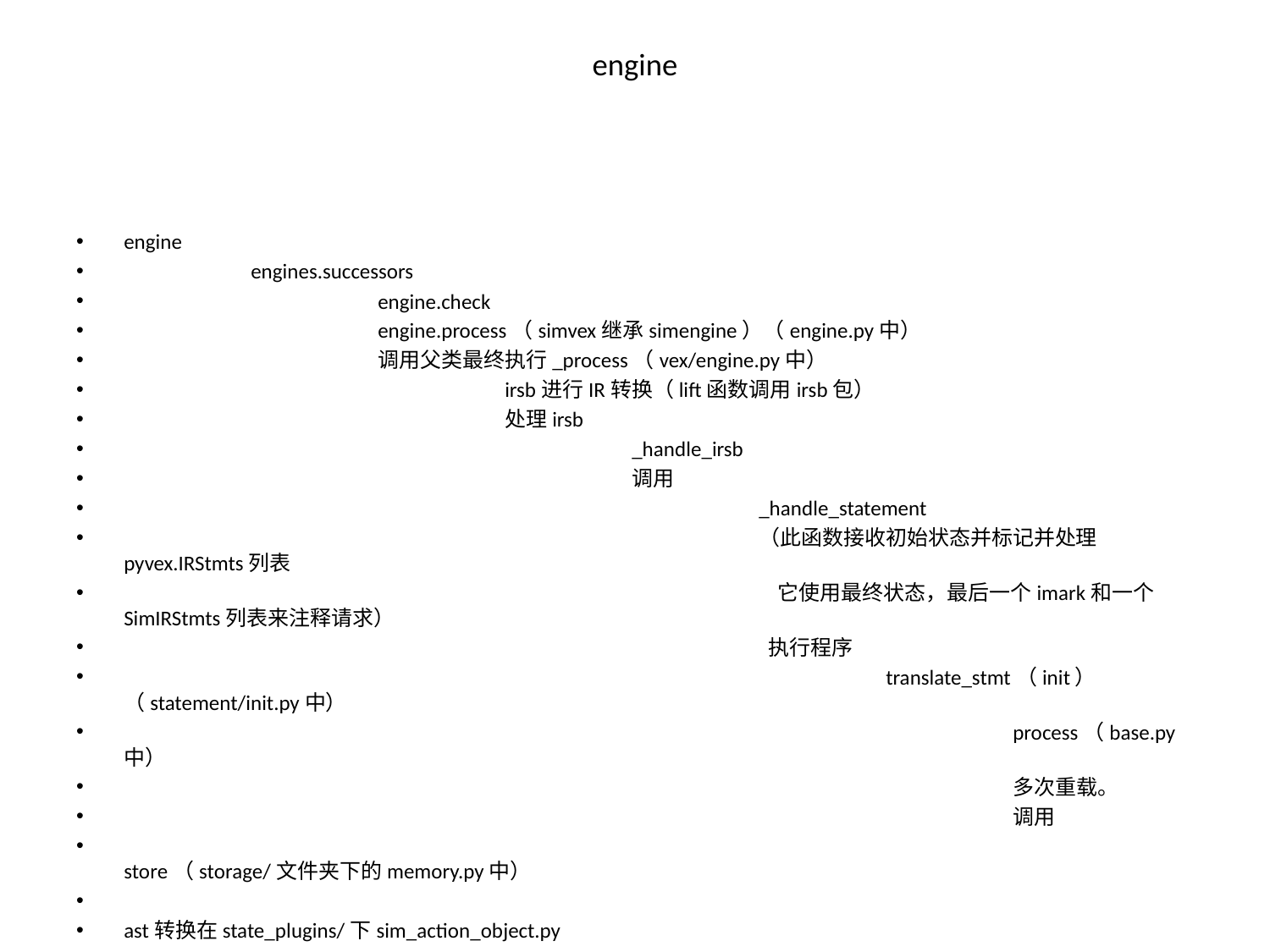

# engine
engine
	engines.successors
		engine.check
		engine.process（simvex继承simengine）（engine.py中）
		调用父类最终执行_process（vex/engine.py中）
			irsb进行IR转换（lift函数调用irsb包）
			处理irsb
				_handle_irsb
				调用
					_handle_statement
					（此函数接收初始状态并标记并处理pyvex.IRStmts列表
     					   它使用最终状态，最后一个imark和一个SimIRStmts列表来注释请求）
					 执行程序
						translate_stmt（init）（statement/init.py中）
							process（base.py中）
							多次重载。
							调用
								store（storage/文件夹下的memory.py中）

ast转换在state_plugins/下sim_action_object.py